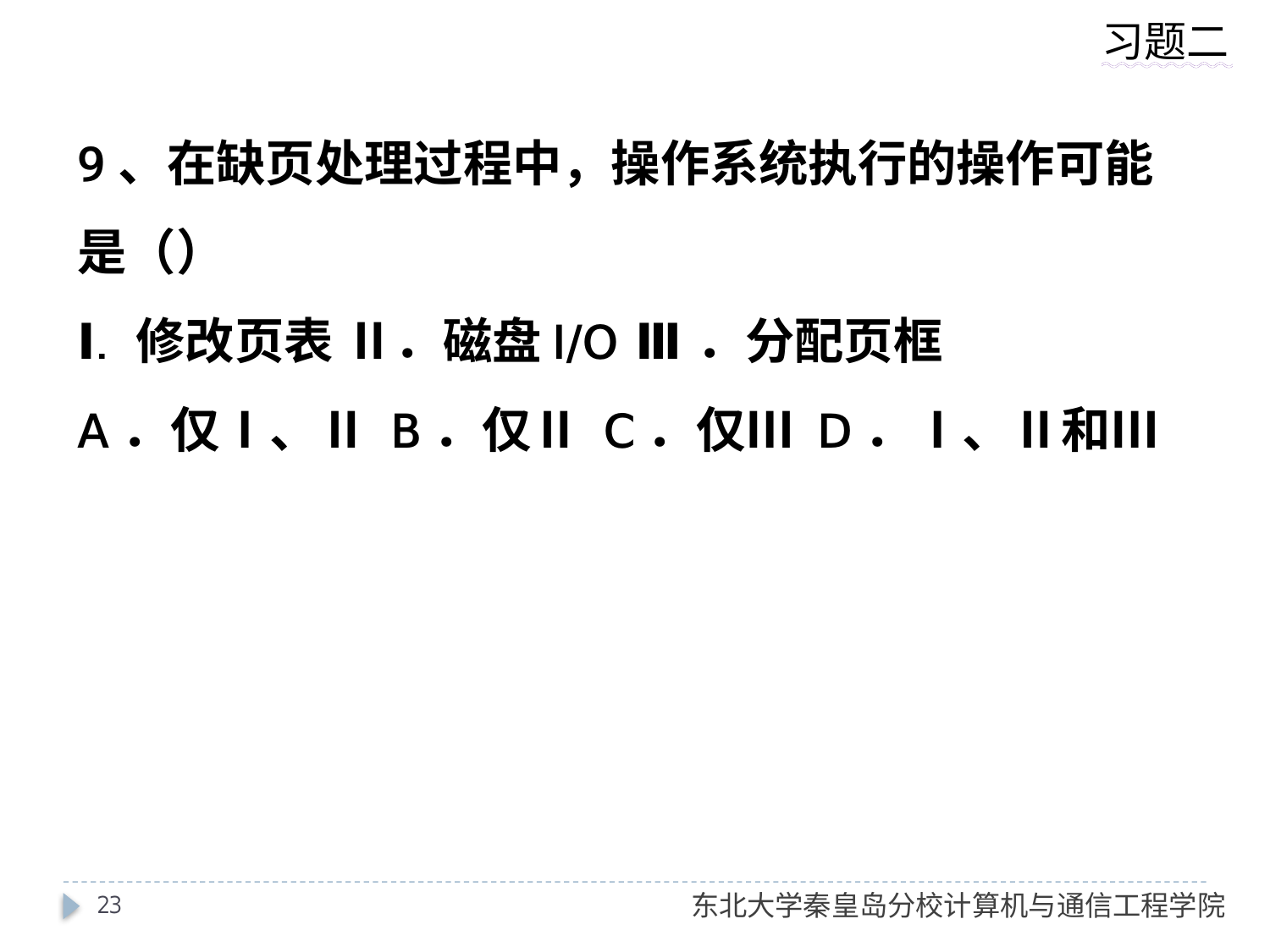

9、在缺页处理过程中，操作系统执行的操作可能是（）
Ⅰ. 修改页表 Ⅱ．磁盘I/O Ⅲ．分配页框
A．仅Ⅰ、Ⅱ B．仅Ⅱ C．仅Ⅲ D．Ⅰ、Ⅱ和Ⅲ
23